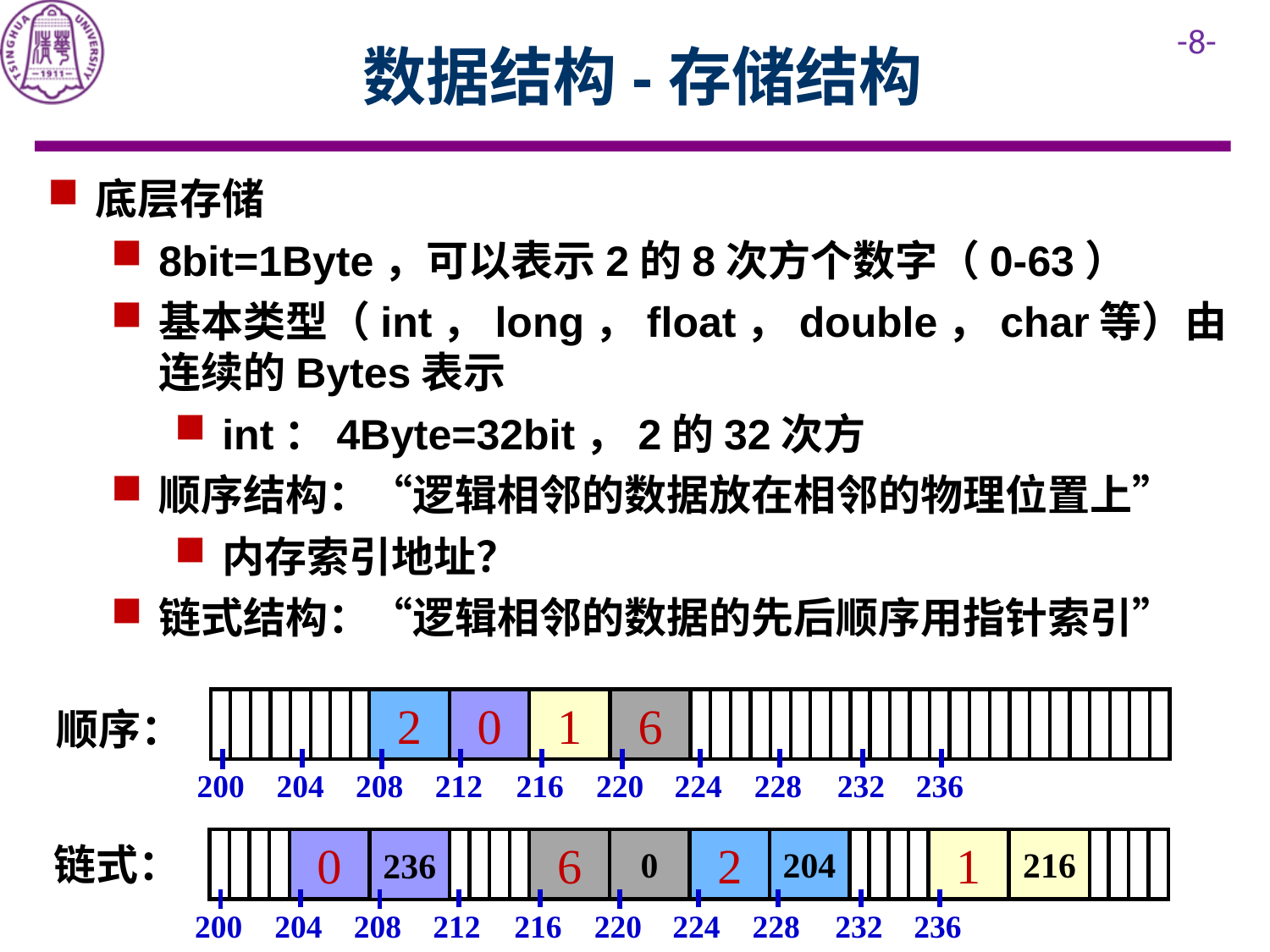

# 数据结构-存储结构
底层存储
8bit=1Byte，可以表示2的8次方个数字（0-63）
基本类型（int，long，float，double，char等）由连续的Bytes表示
int：4Byte=32bit，2的32次方
顺序结构：“逻辑相邻的数据放在相邻的物理位置上”
内存索引地址？
链式结构：“逻辑相邻的数据的先后顺序用指针索引”

2

0

1

6

顺序：
200
204
208
212
216
220
224
228
232
236

0

6

0

2

204

1

216

236
链式：
200
204
208
212
216
220
224
228
232
236